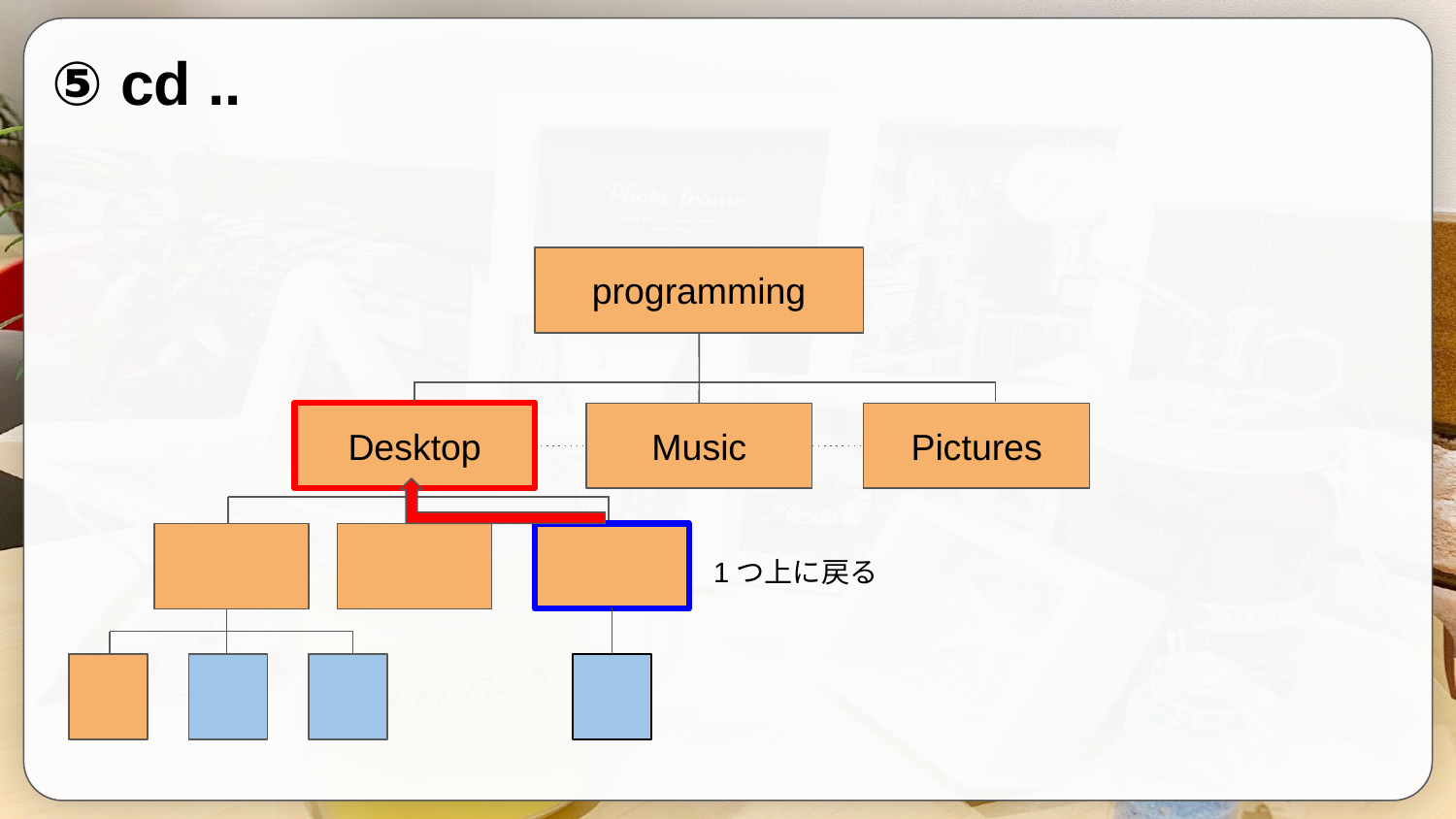

⑤ cd ..
programming
Desktop
Music
Pictures

1つ上に戻る